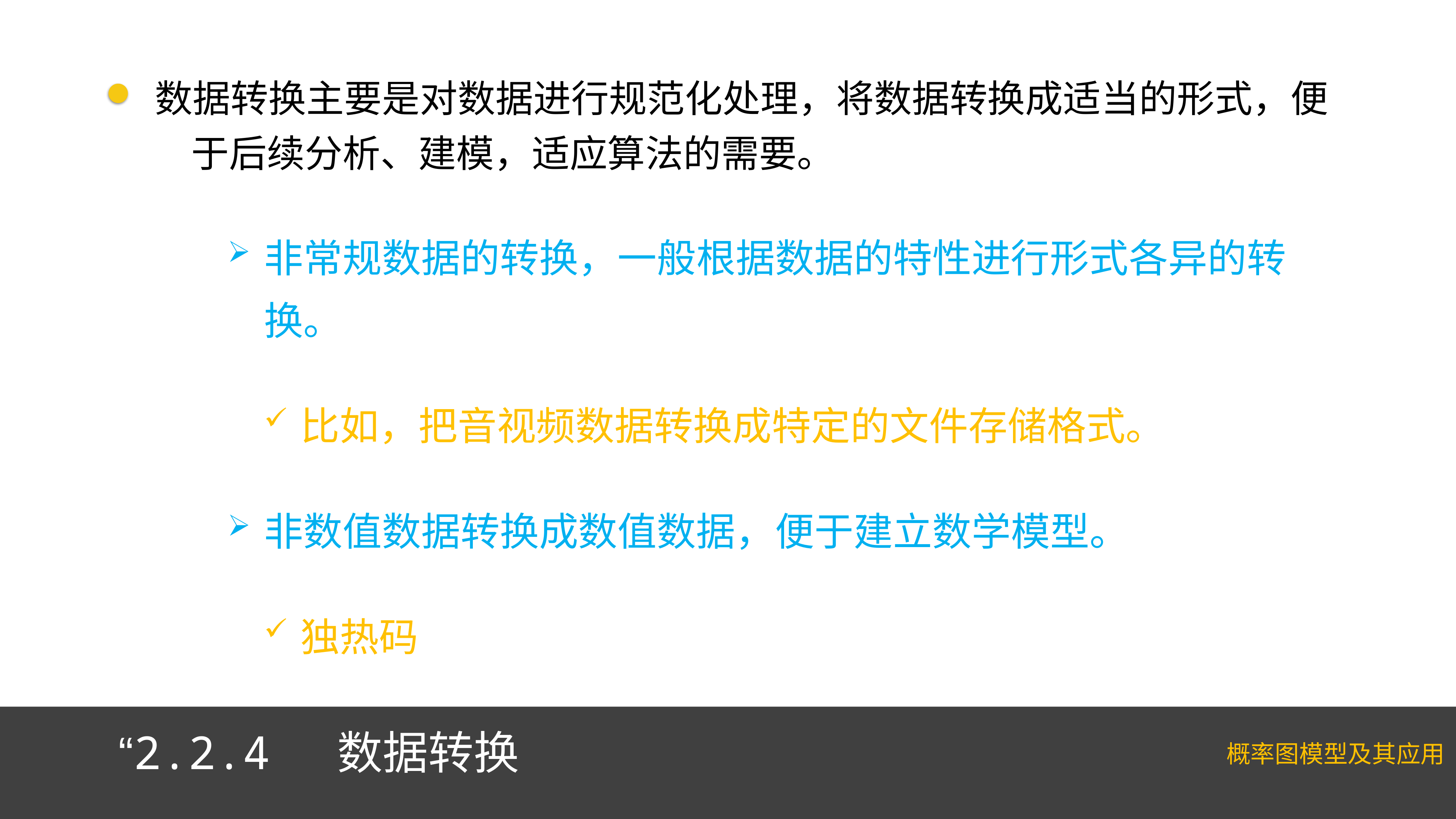

数据转换主要是对数据进行规范化处理，将数据转换成适当的形式，便于后续分析、建模，适应算法的需要。
非常规数据的转换，一般根据数据的特性进行形式各异的转换。
比如，把音视频数据转换成特定的文件存储格式。
非数值数据转换成数值数据，便于建立数学模型。
独热码

“2.2.4  数据转换